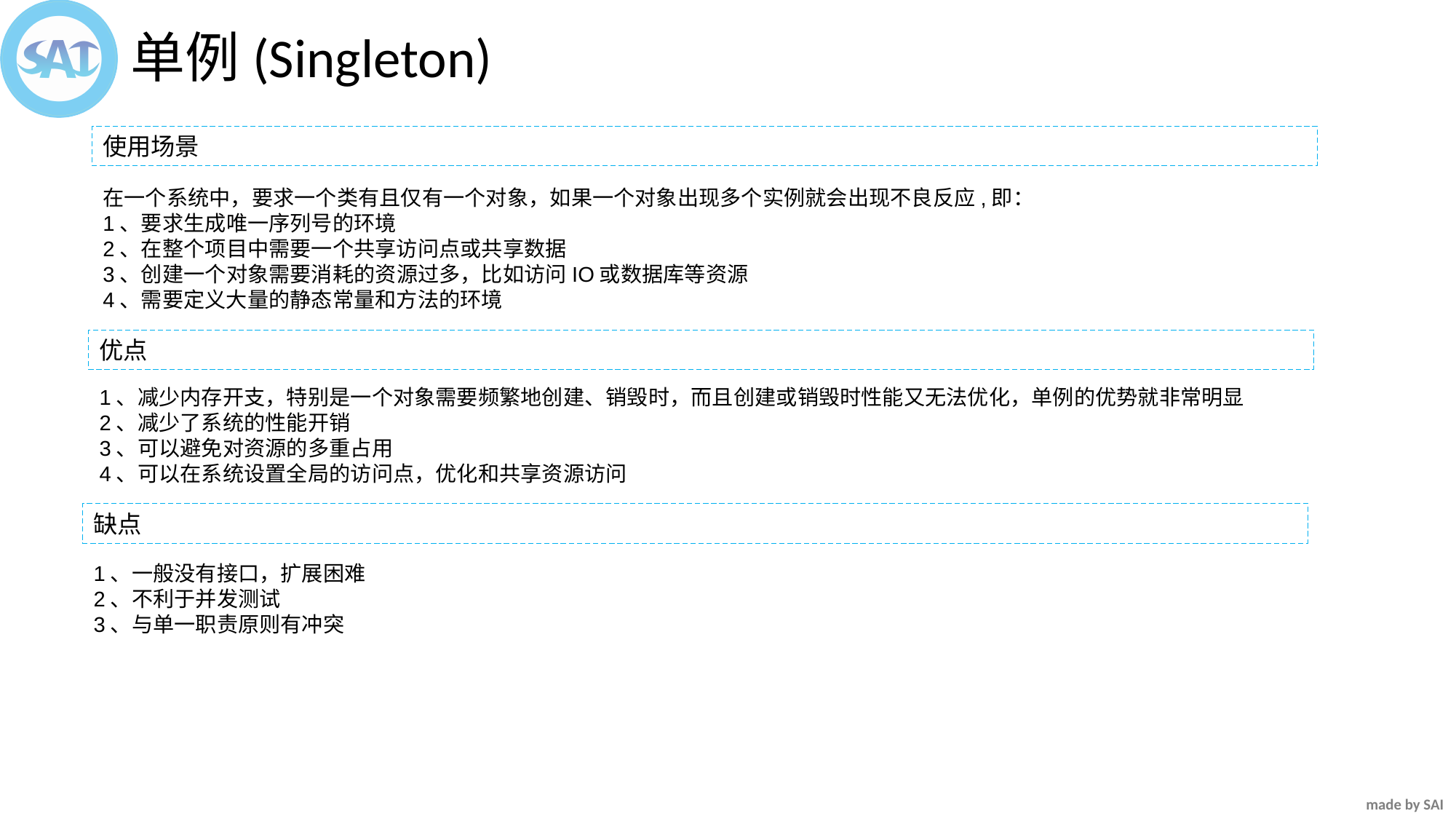

单例(Singleton)
使用场景
在一个系统中，要求一个类有且仅有一个对象，如果一个对象出现多个实例就会出现不良反应,即：
1、要求生成唯一序列号的环境
2、在整个项目中需要一个共享访问点或共享数据
3、创建一个对象需要消耗的资源过多，比如访问IO或数据库等资源
4、需要定义大量的静态常量和方法的环境
优点
1、减少内存开支，特别是一个对象需要频繁地创建、销毁时，而且创建或销毁时性能又无法优化，单例的优势就非常明显
2、减少了系统的性能开销
3、可以避免对资源的多重占用
4、可以在系统设置全局的访问点，优化和共享资源访问
缺点
1、一般没有接口，扩展困难
2、不利于并发测试
3、与单一职责原则有冲突